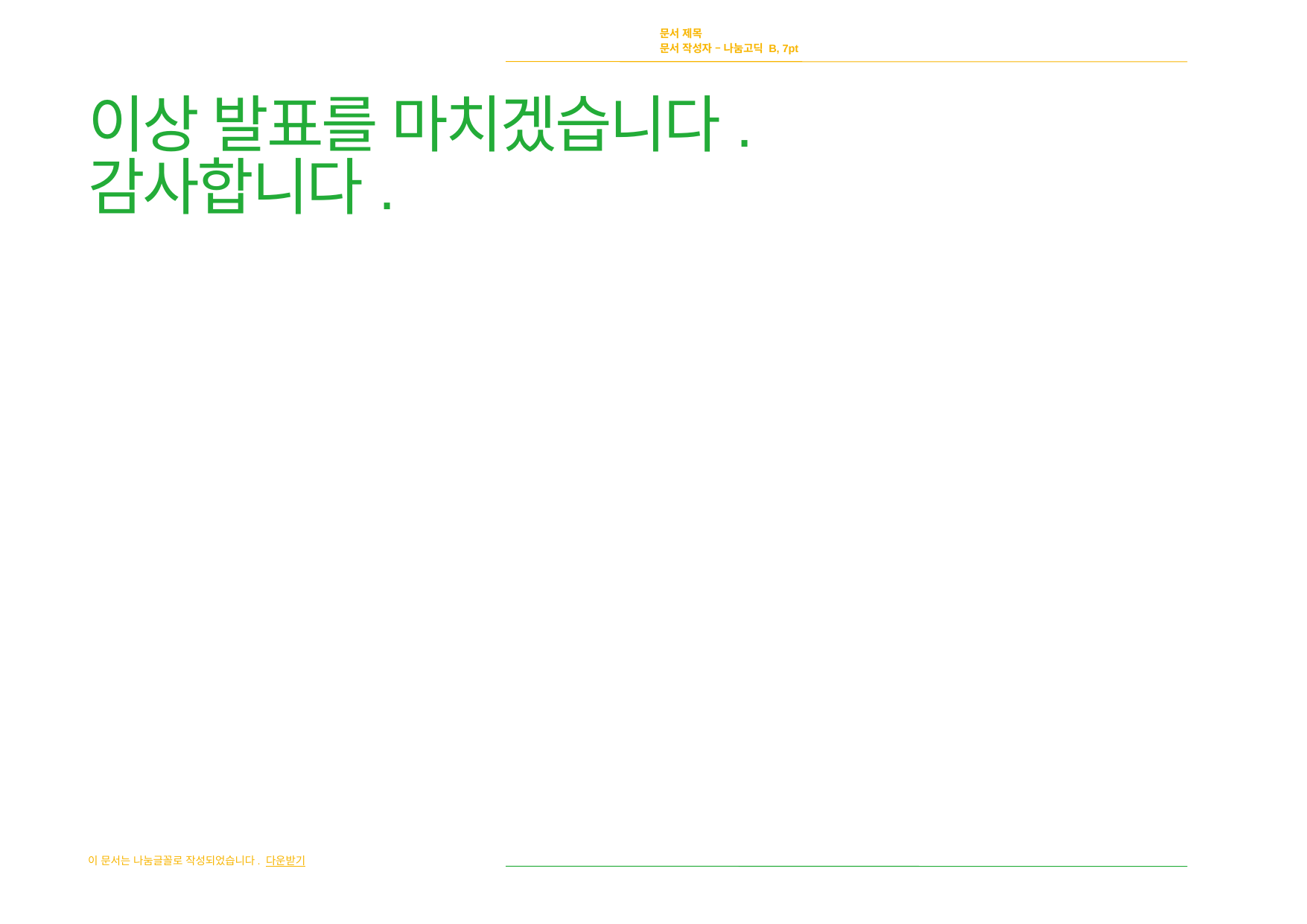

문서 제목
문서 작성자 – 나눔고딕 B, 7pt
이상 발표를 마치겠습니다.
감사합니다.
이 문서는 나눔글꼴로 작성되었습니다. 다운받기